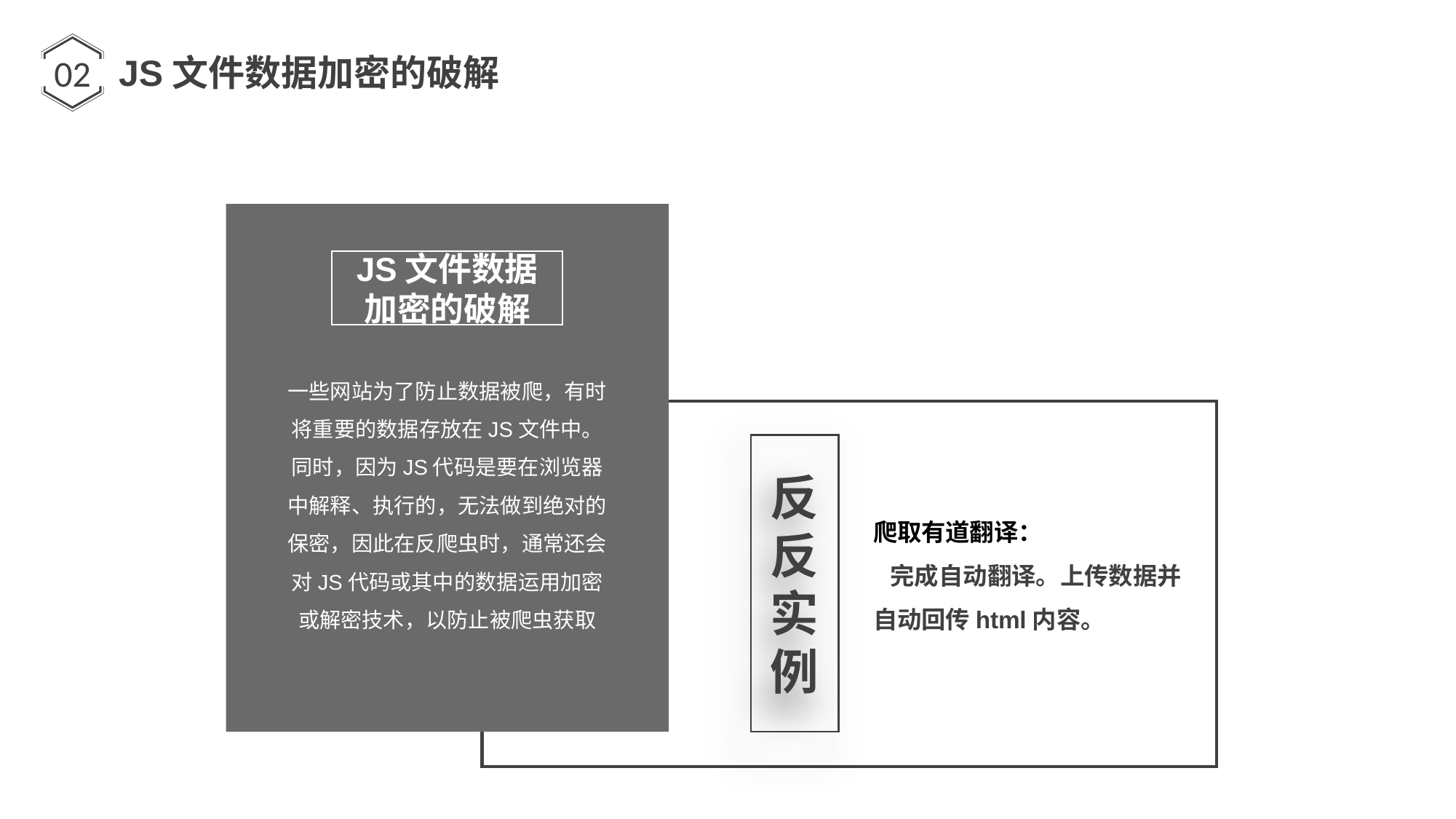

02
JS文件数据加密的破解

一些网站为了防止数据被爬，有时将重要的数据存放在JS文件中。同时，因为JS代码是要在浏览器中解释、执行的，无法做到绝对的保密，因此在反爬虫时，通常还会对JS代码或其中的数据运用加密或解密技术，以防止被爬虫获取
JS文件数据加密的破解

反反实例
爬取有道翻译：
  完成自动翻译。上传数据并自动回传html内容。